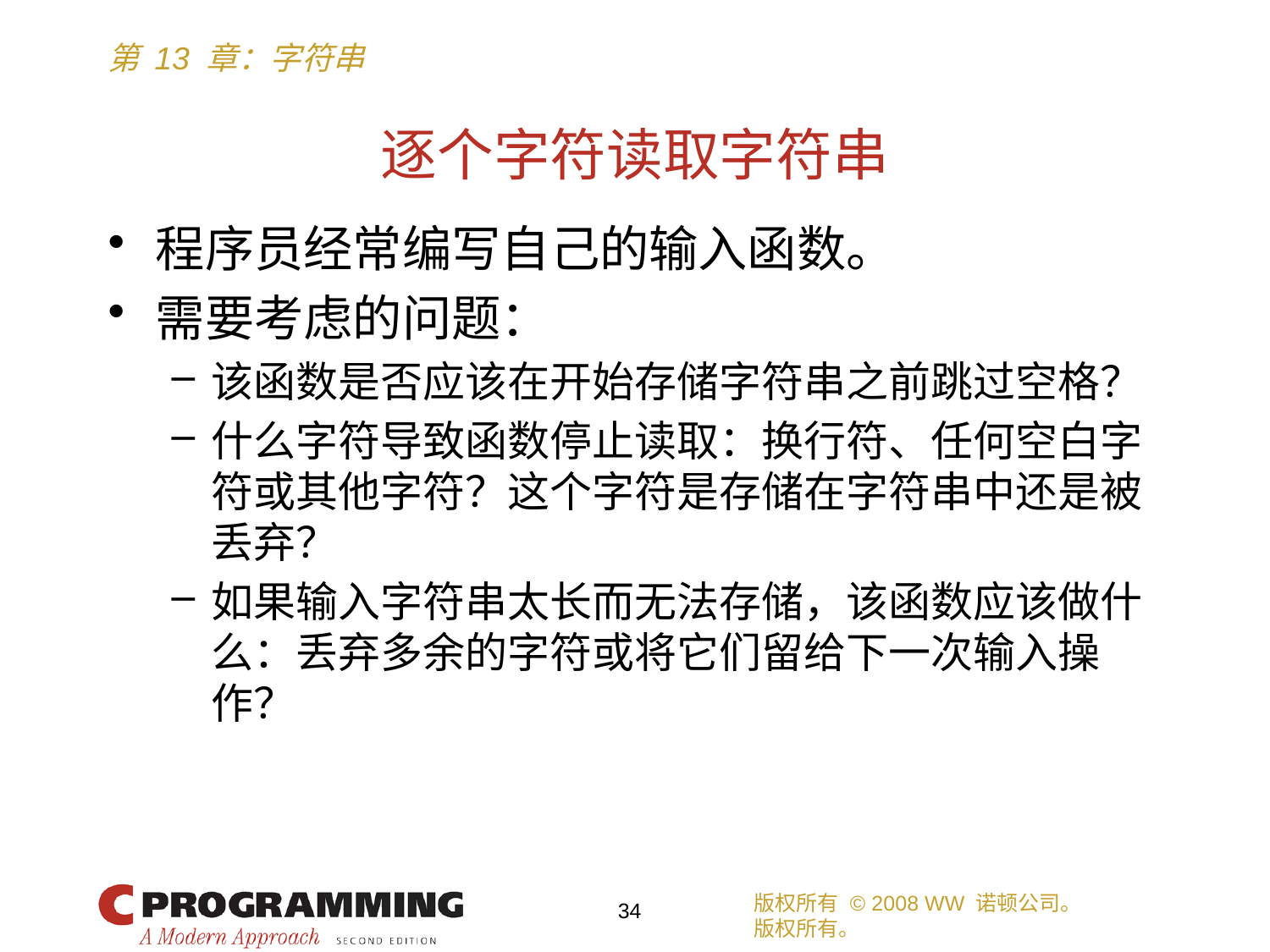

# 逐个字符读取字符串
程序员经常编写自己的输入函数。
需要考虑的问题：
该函数是否应该在开始存储字符串之前跳过空格？
什么字符导致函数停止读取：换行符、任何空白字符或其他字符？这个字符是存储在字符串中还是被丢弃？
如果输入字符串太长而无法存储，该函数应该做什么：丢弃多余的字符或将它们留给下一次输入操作？
版权所有 © 2008 WW 诺顿公司。
版权所有。
34